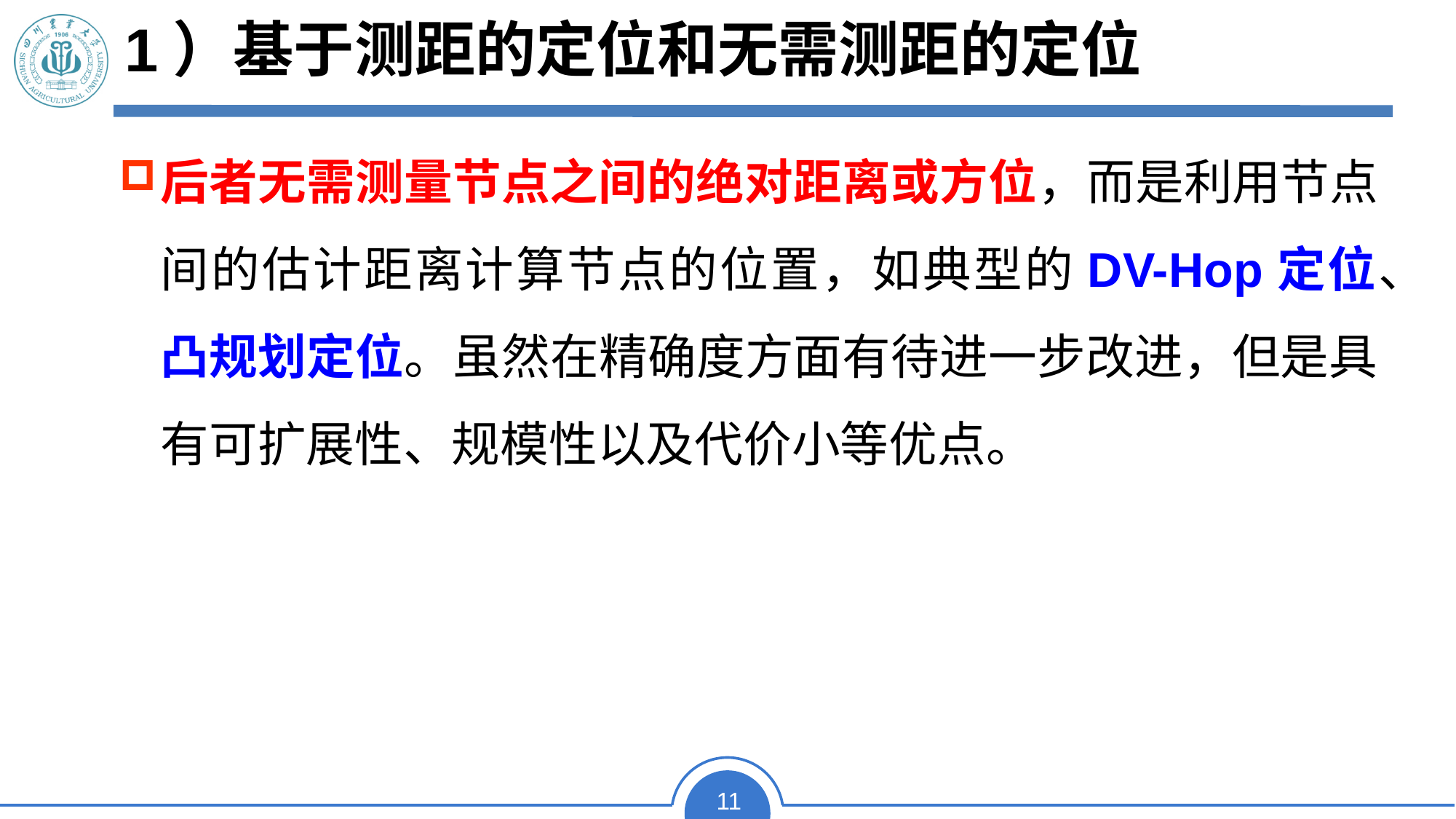

# 1）基于测距的定位和无需测距的定位
后者无需测量节点之间的绝对距离或方位，而是利用节点间的估计距离计算节点的位置，如典型的DV-Hop定位、凸规划定位。虽然在精确度方面有待进一步改进，但是具有可扩展性、规模性以及代价小等优点。